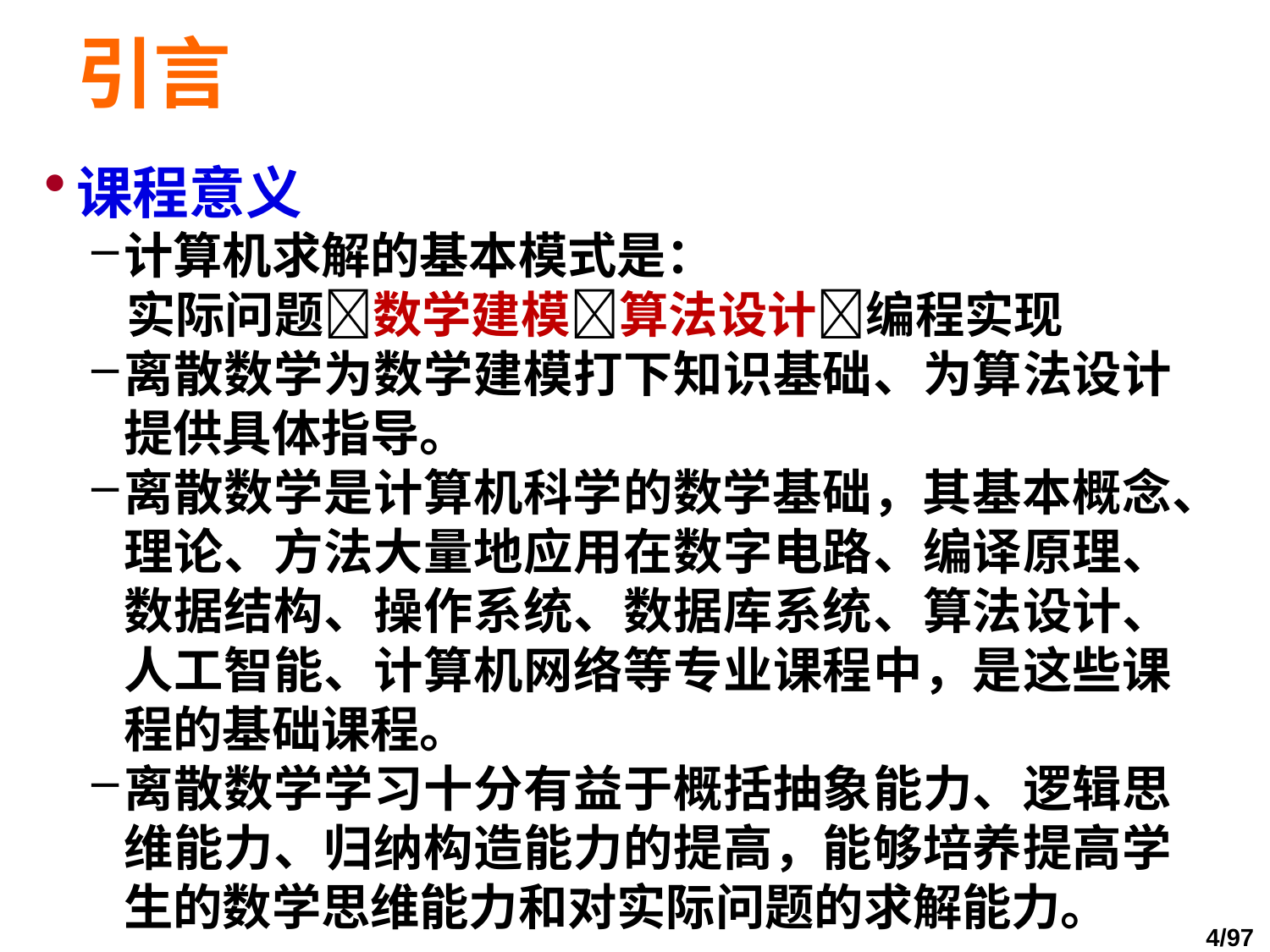

# 引言
课程意义
计算机求解的基本模式是：
  实际问题⇒数学建模⇒算法设计⇒编程实现
离散数学为数学建模打下知识基础、为算法设计提供具体指导。
离散数学是计算机科学的数学基础，其基本概念、理论、方法大量地应用在数字电路、编译原理、数据结构、操作系统、数据库系统、算法设计、人工智能、计算机网络等专业课程中，是这些课程的基础课程。
离散数学学习十分有益于概括抽象能力、逻辑思维能力、归纳构造能力的提高，能够培养提高学生的数学思维能力和对实际问题的求解能力。